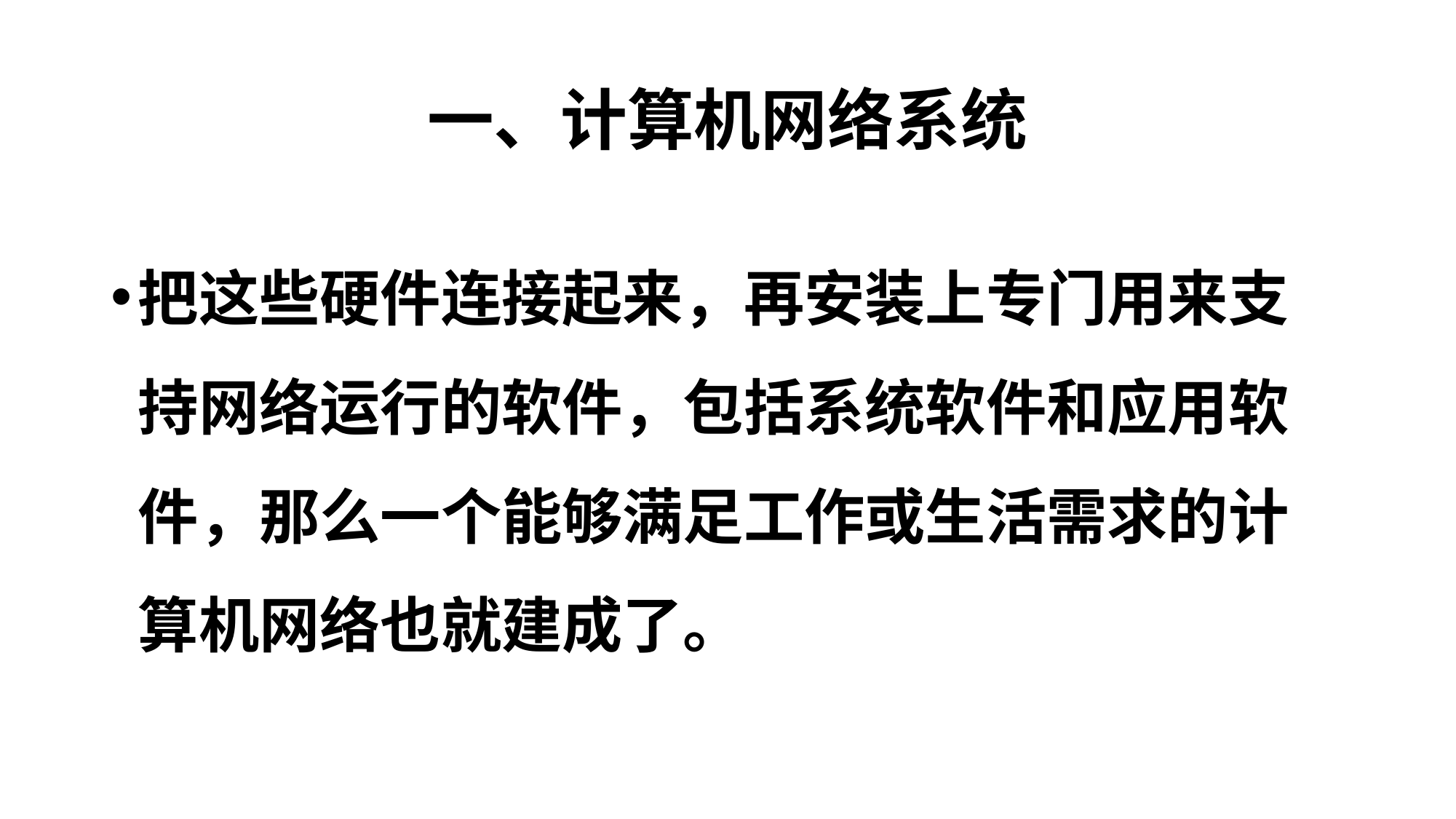

# 一、计算机网络系统
把这些硬件连接起来，再安装上专门用来支持网络运行的软件，包括系统软件和应用软件，那么一个能够满足工作或生活需求的计算机网络也就建成了。